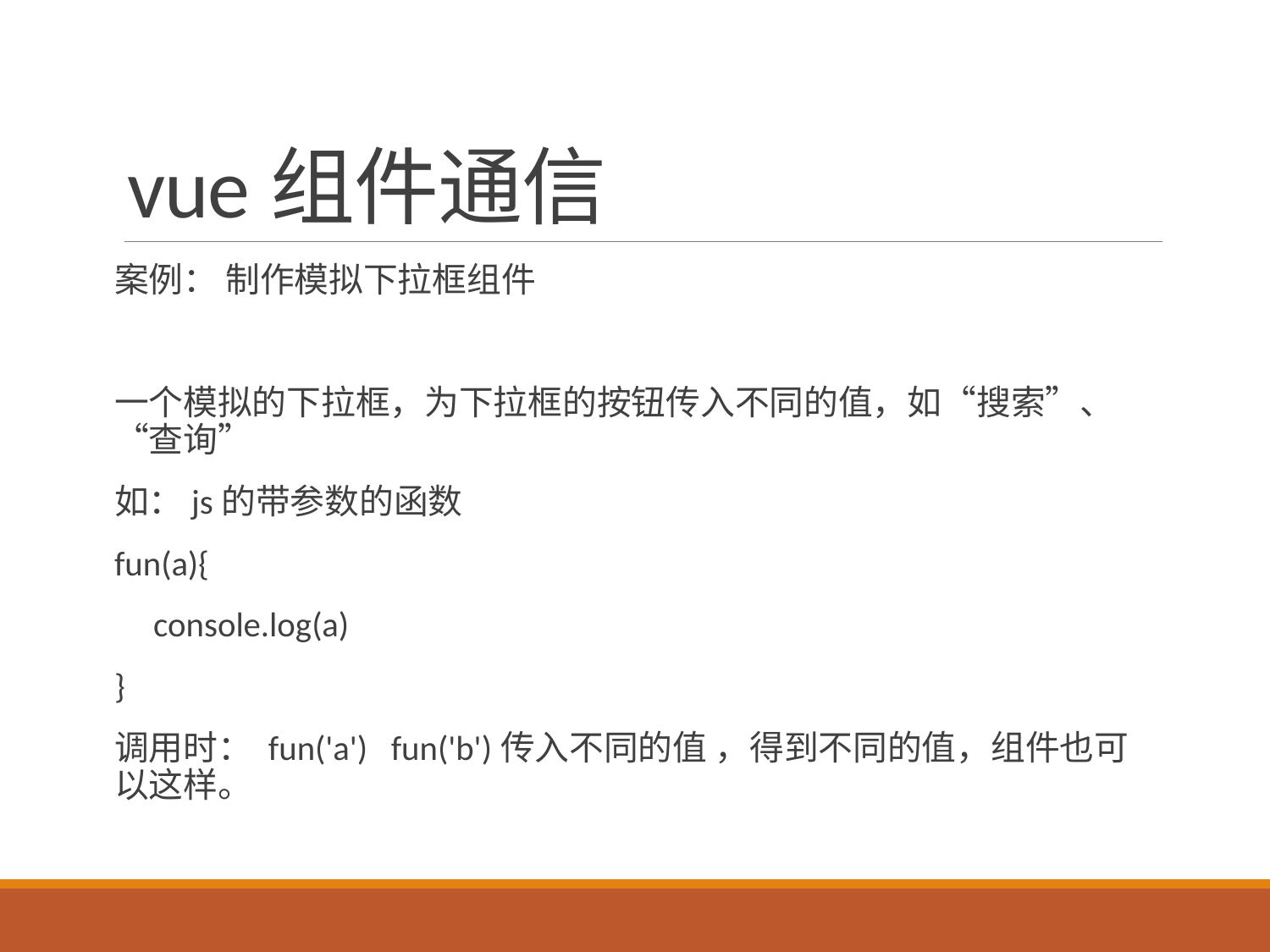

# vue组件通信
案例： 制作模拟下拉框组件

一个模拟的下拉框，为下拉框的按钮传入不同的值，如“搜索”、“查询”
如：js的带参数的函数
fun(a){
     console.log(a)
}
调用时： fun('a')   fun('b')传入不同的值 ，得到不同的值，组件也可以这样。